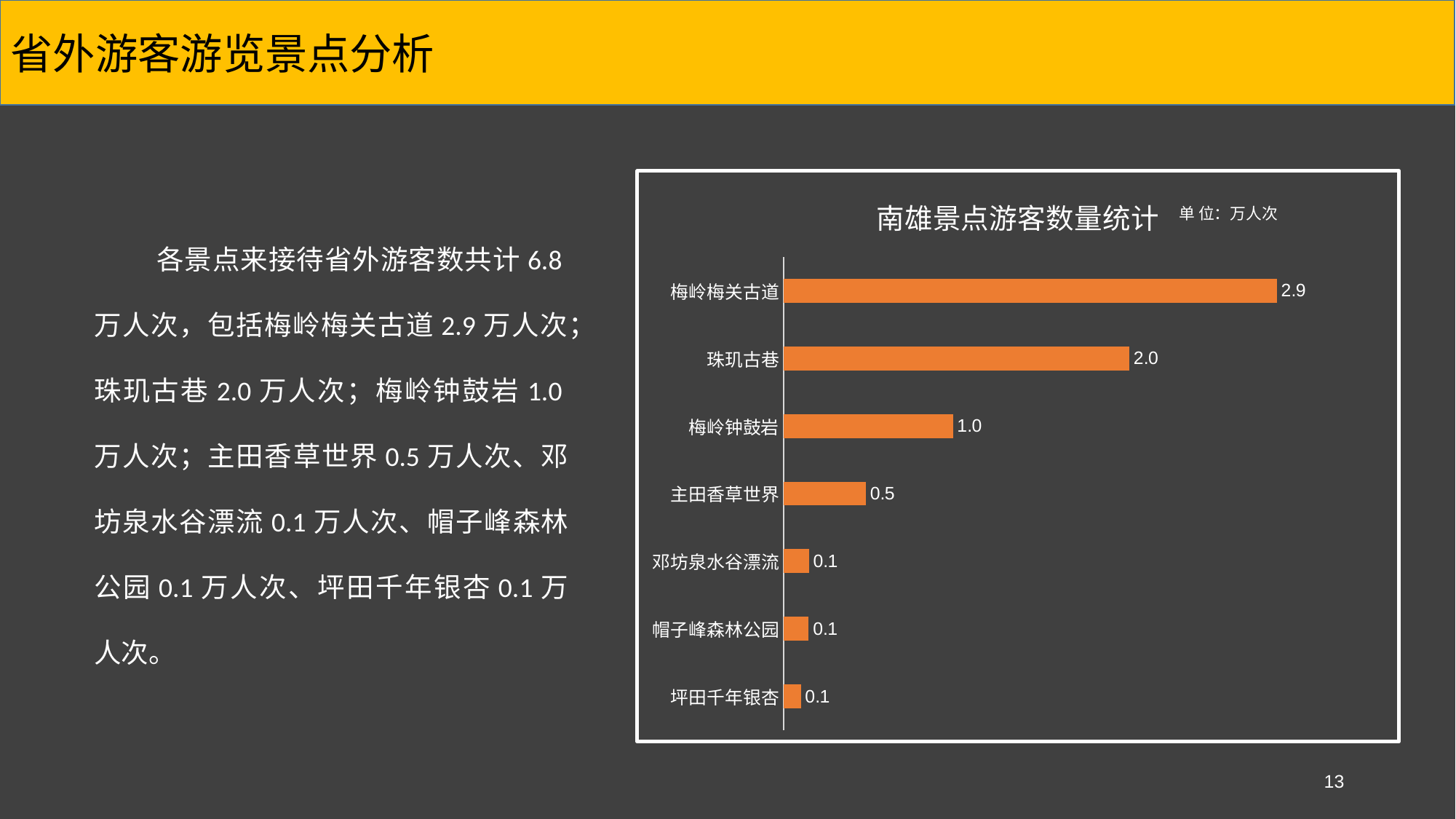

省外游客游览景点分析

### Chart: 南雄景点游客数量统计

| Category | 系列 1 |
|---|---|
| 坪田千年银杏 | 0.1007 |
| 帽子峰森林公园 | 0.1463 |
| 邓坊泉水谷漂流 | 0.14725 |
| 主田香草世界 | 0.47975 |
| 梅岭钟鼓岩 | 0.988 |
| 珠玑古巷 | 2.0169 |
| 梅岭梅关古道 | 2.87755 |
单 位：万人次
        各景点来接待省外游客数共计6.8万人次，包括梅岭梅关古道2.9万人次；珠玑古巷2.0万人次；梅岭钟鼓岩1.0万人次；主田香草世界0.5万人次、邓坊泉水谷漂流0.1万人次、帽子峰森林公园0.1万人次、坪田千年银杏0.1万人次。
13